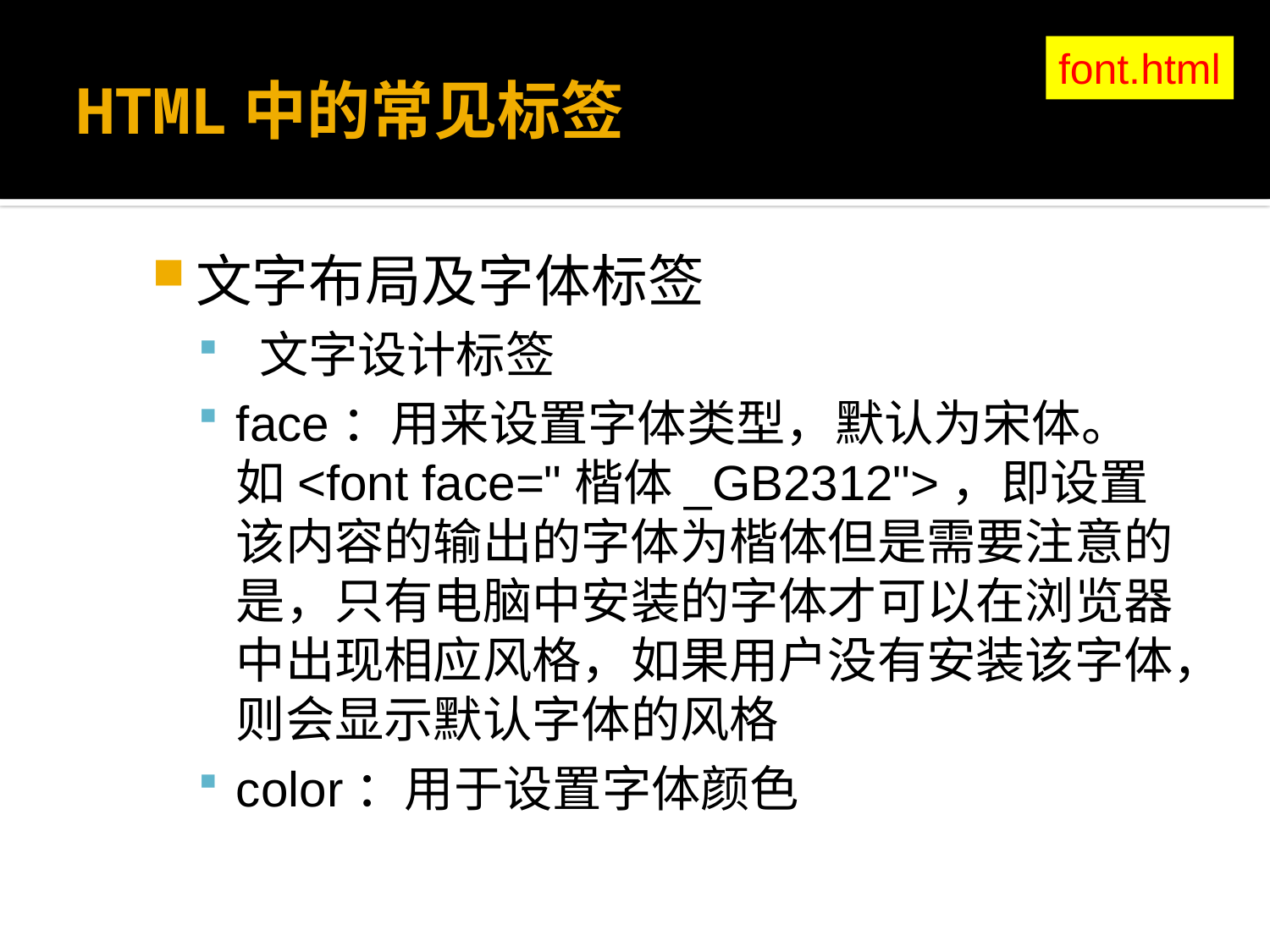

# HTML中的常见标签
font.html
文字布局及字体标签
 文字设计标签
face：用来设置字体类型，默认为宋体。如<font face="楷体_GB2312">，即设置该内容的输出的字体为楷体但是需要注意的是，只有电脑中安装的字体才可以在浏览器中出现相应风格，如果用户没有安装该字体，则会显示默认字体的风格
color：用于设置字体颜色